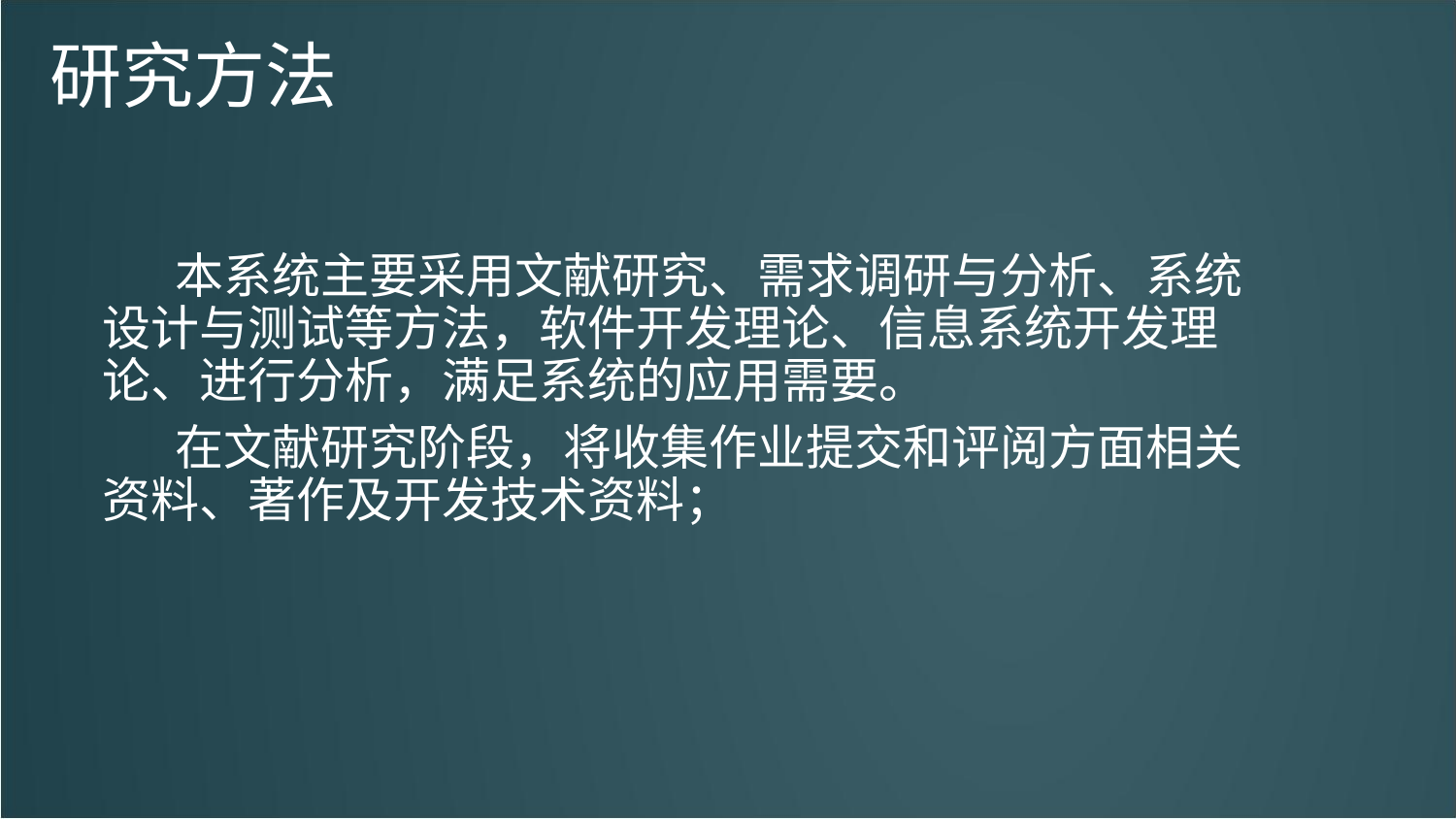

# 研究方法
本系统主要采用文献研究、需求调研与分析、系统设计与测试等方法，软件开发理论、信息系统开发理论、进行分析，满足系统的应用需要。
在文献研究阶段，将收集作业提交和评阅方面相关资料、著作及开发技术资料；